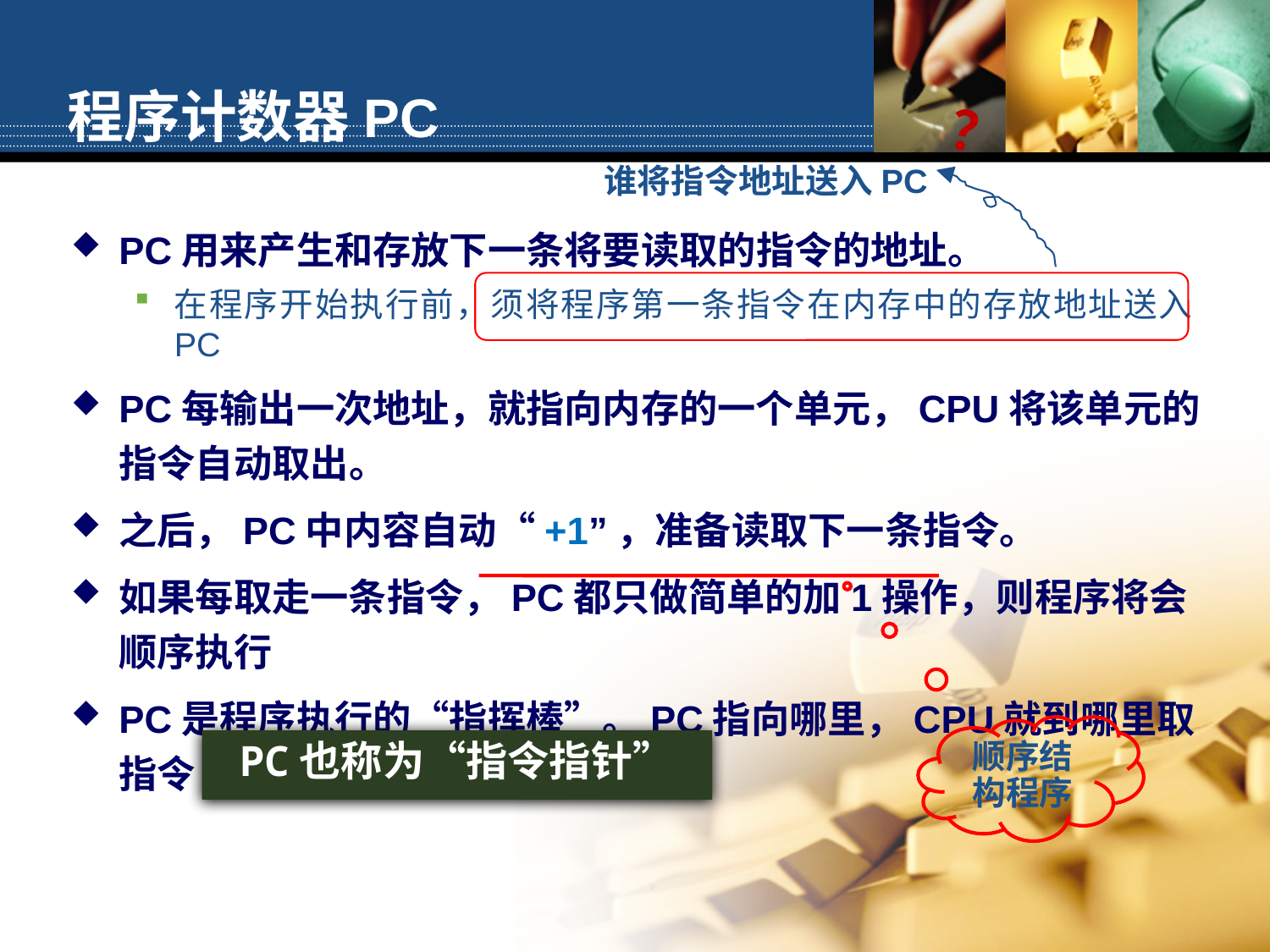

# 程序计数器PC
？
谁将指令地址送入PC

PC用来产生和存放下一条将要读取的指令的地址。
在程序开始执行前，须将程序第一条指令在内存中的存放地址送入PC
PC每输出一次地址，就指向内存的一个单元，CPU将该单元的指令自动取出。
之后，PC中内容自动“+1”，准备读取下一条指令。
如果每取走一条指令，PC都只做简单的加1操作，则程序将会顺序执行
PC是程序执行的“指挥棒”。PC指向哪里，CPU就到哪里取指令

顺序结构程序
PC也称为“指令指针”
32